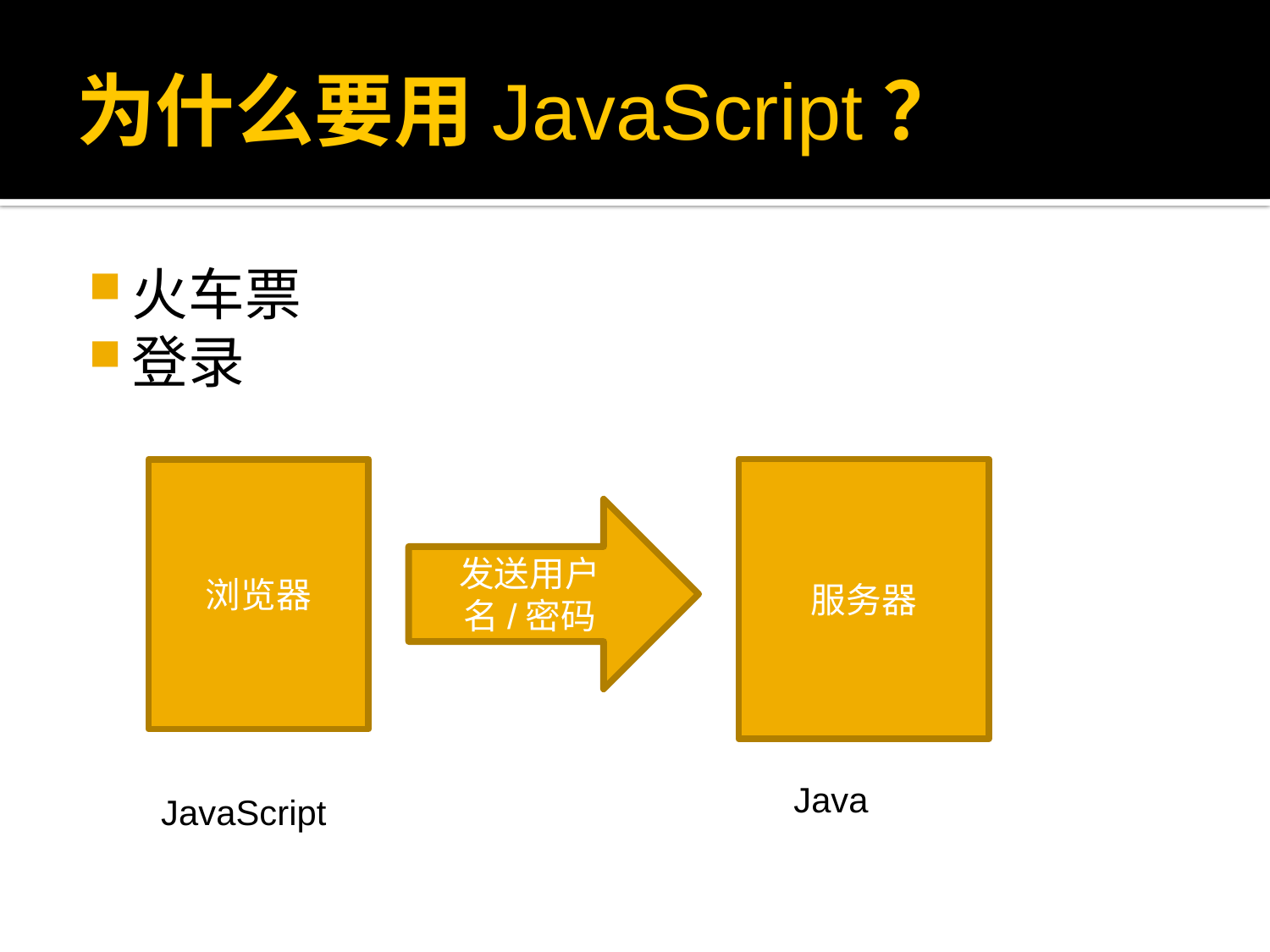

# 为什么要用JavaScript？
火车票
登录

浏览器
服务器
发送用户名/密码
Java
JavaScript